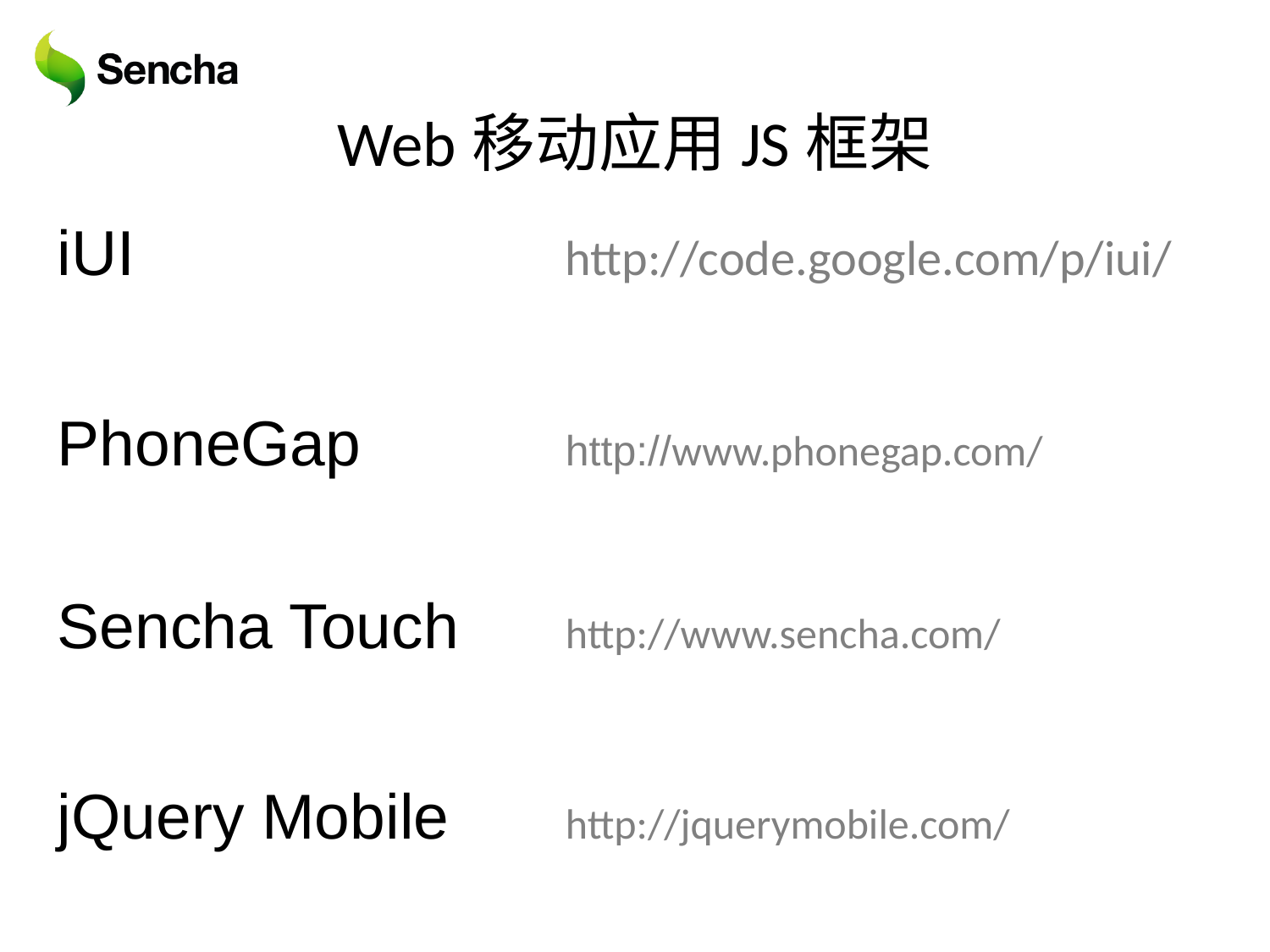

Web移动应用JS框架
iUI				http://code.google.com/p/iui/
PhoneGap		http://www.phonegap.com/
Sencha Touch	http://www.sencha.com/
jQuery Mobile	http://jquerymobile.com/